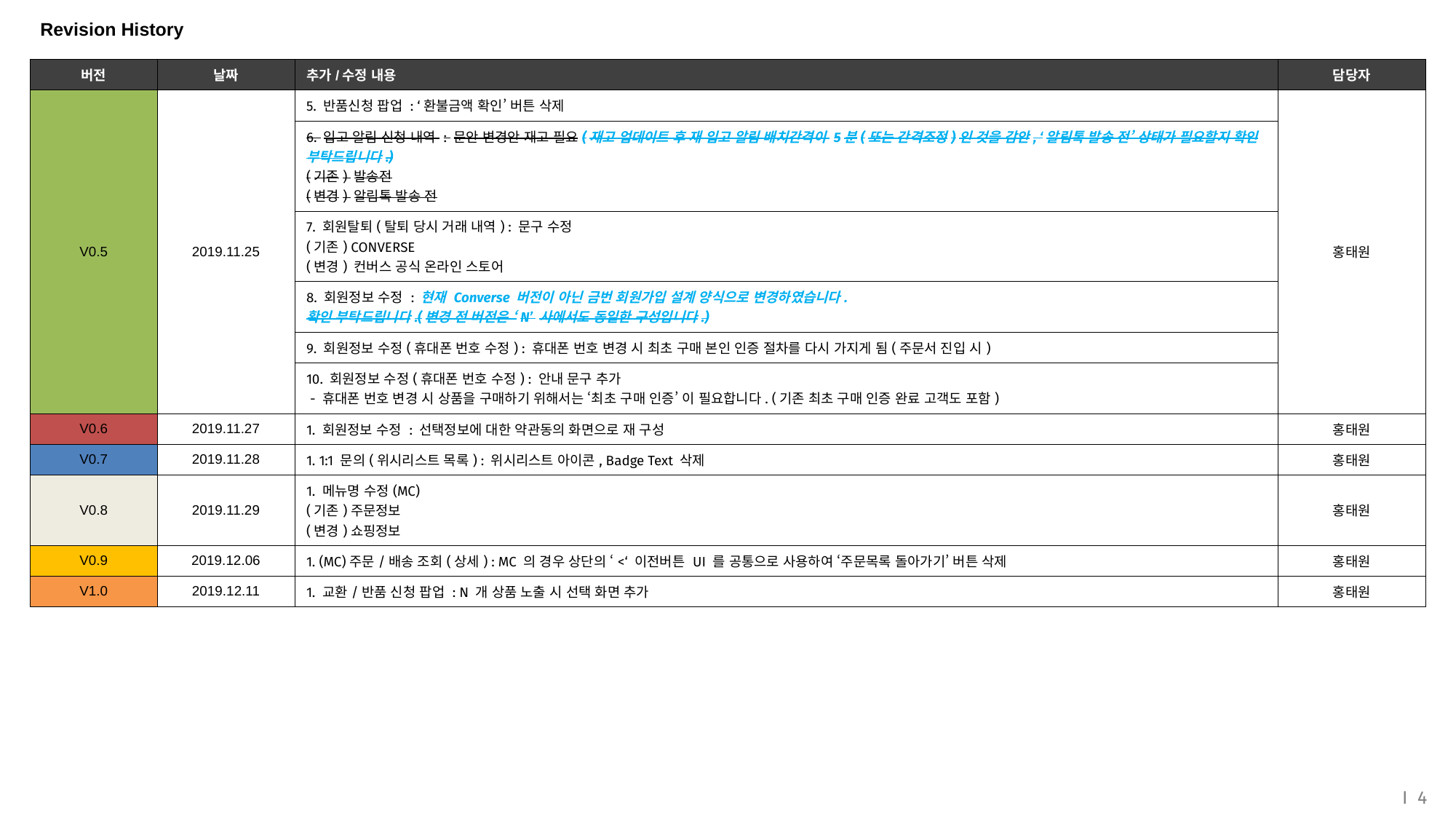

# Revision History
| 버전 | 날짜 | 추가/수정 내용 | 담당자 |
| --- | --- | --- | --- |
| V0.5 | 2019.11.25 | 5. 반품신청 팝업 : ‘환불금액 확인’ 버튼 삭제 | 홍태원 |
|  |  | 6. 입고 알림 신청 내역 : 문안 변경안 재고 필요(재고 업데이트 후 재 입고 알림 배치간격이 5분(또는 간격조정)인 것을 감안, ‘알림톡 발송 전’ 상태가 필요할지 확인 부탁드립니다.) (기존) 발송전 (변경) 알림톡 발송 전 |  |
|  |  | 7. 회원탈퇴(탈퇴 당시 거래 내역) : 문구 수정 (기존) CONVERSE (변경) 컨버스 공식 온라인 스토어 |  |
|  |  | 8. 회원정보 수정 : 현재 Converse 버전이 아닌 금번 회원가입 설계 양식으로 변경하였습니다. 확인 부탁드립니다.(변경 전 버전은 ‘N’ 사에서도 동일한 구성입니다.) |  |
|  |  | 9. 회원정보 수정(휴대폰 번호 수정) : 휴대폰 번호 변경 시 최초 구매 본인 인증 절차를 다시 가지게 됨(주문서 진입 시) |  |
|  |  | 10. 회원정보 수정(휴대폰 번호 수정) : 안내 문구 추가 - 휴대폰 번호 변경 시 상품을 구매하기 위해서는 ‘최초 구매 인증’ 이 필요합니다. (기존 최초 구매 인증 완료 고객도 포함) |  |
| V0.6 | 2019.11.27 | 1. 회원정보 수정 : 선택정보에 대한 약관동의 화면으로 재 구성 | 홍태원 |
| V0.7 | 2019.11.28 | 1. 1:1 문의(위시리스트 목록) : 위시리스트 아이콘, Badge Text 삭제 | 홍태원 |
| V0.8 | 2019.11.29 | 1. 메뉴명 수정(MC) (기존)주문정보 (변경)쇼핑정보 | 홍태원 |
| V0.9 | 2019.12.06 | 1. (MC)주문/배송 조회(상세) : MC 의 경우 상단의 ‘<‘ 이전버튼 UI 를 공통으로 사용하여 ‘주문목록 돌아가기’ 버튼 삭제 | 홍태원 |
| V1.0 | 2019.12.11 | 1. 교환/반품 신청 팝업 : N 개 상품 노출 시 선택 화면 추가 | 홍태원 |